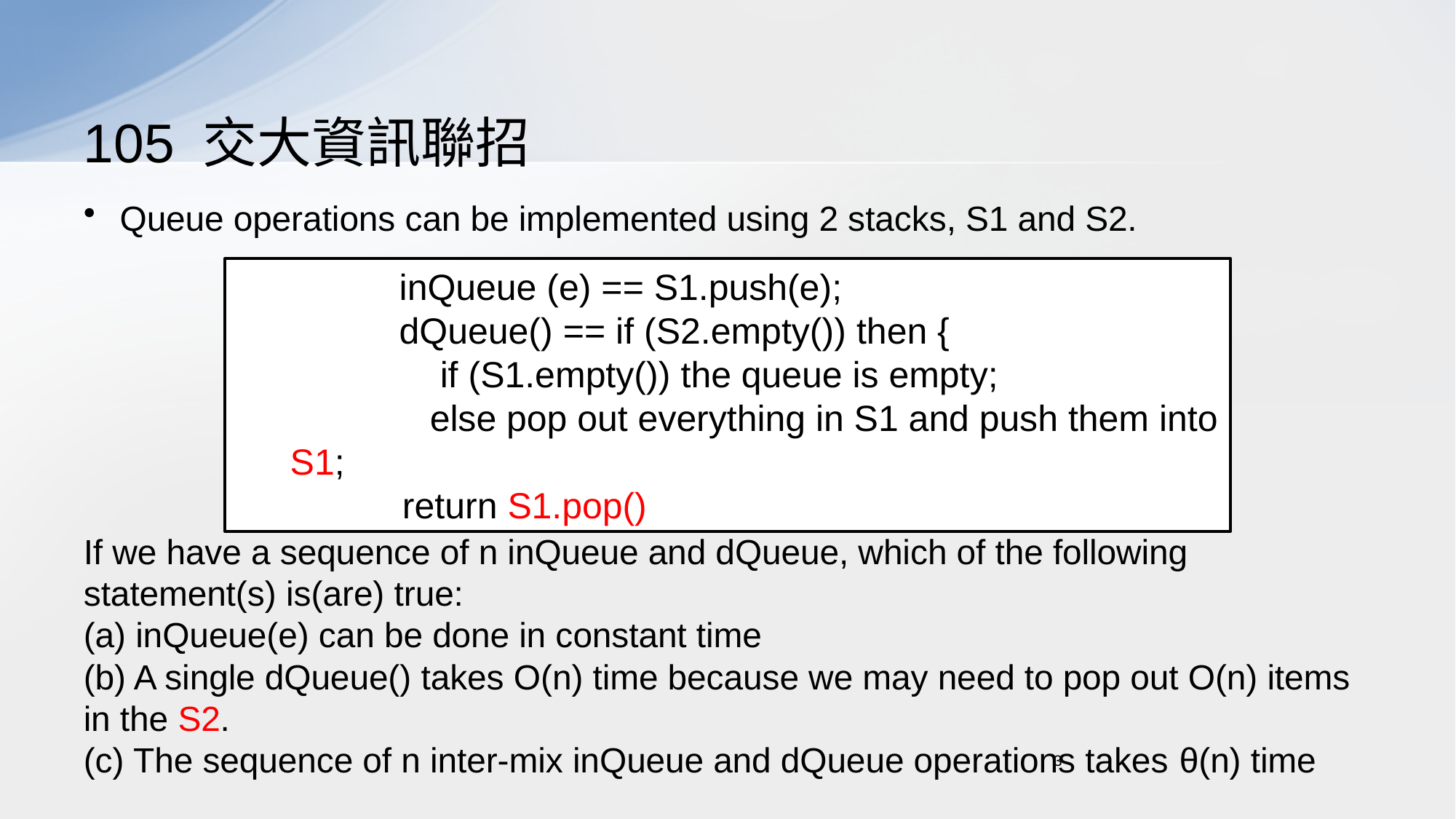

# 105 交大資訊聯招
Queue operations can be implemented using 2 stacks, S1 and S2.

If we have a sequence of n inQueue and dQueue, which of the following statement(s) is(are) true:
(a) inQueue(e) can be done in constant time
(b) A single dQueue() takes O(n) time because we may need to pop out O(n) items in the S2.
(c) The sequence of n inter-mix inQueue and dQueue operations takes θ(n) time
	inQueue (e) == S1.push(e);
	dQueue() == if (S2.empty()) then {
	    if (S1.empty()) the queue is empty;
	   else pop out everything in S1 and push them into S1;
           return S1.pop()
3